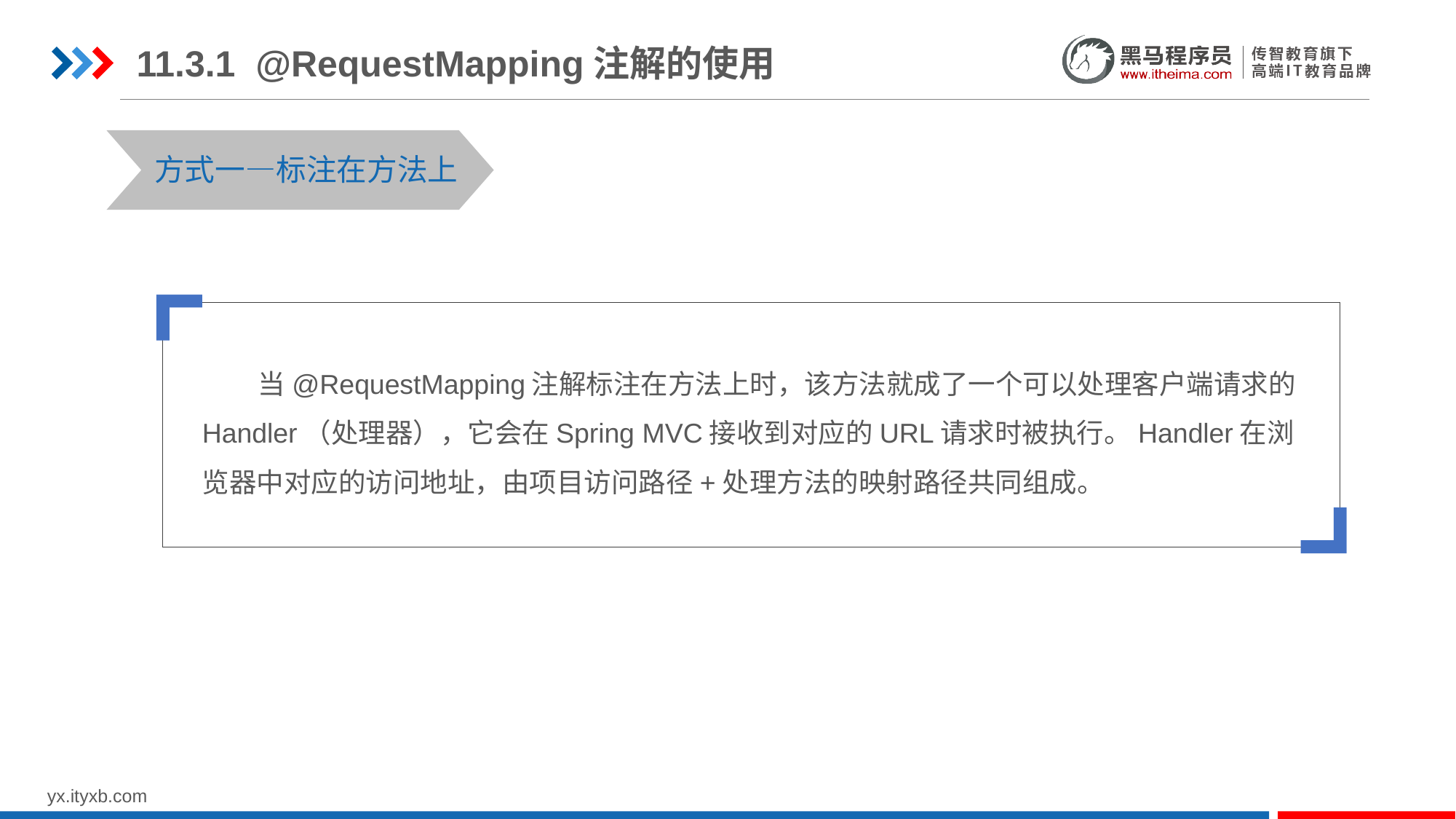

11.3.1  @RequestMapping注解的使用

方式一—标注在方法上

        当@RequestMapping注解标注在方法上时，该方法就成了一个可以处理客户端请求的Handler（处理器），它会在Spring MVC接收到对应的URL请求时被执行。Handler在浏览器中对应的访问地址，由项目访问路径+处理方法的映射路径共同组成。